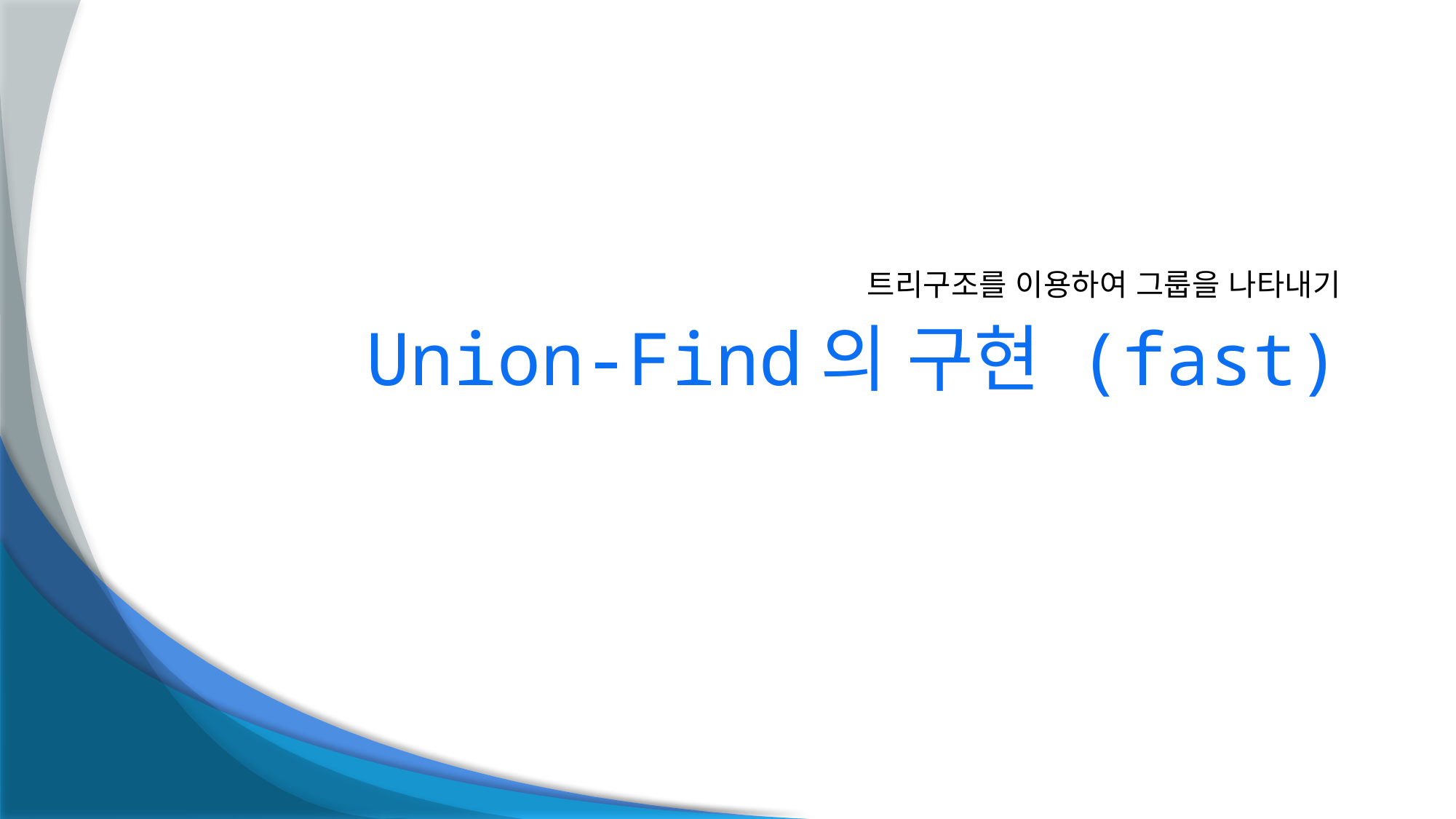

트리구조를 이용하여 그룹을 나타내기
# Union-Find의 구현 (fast)